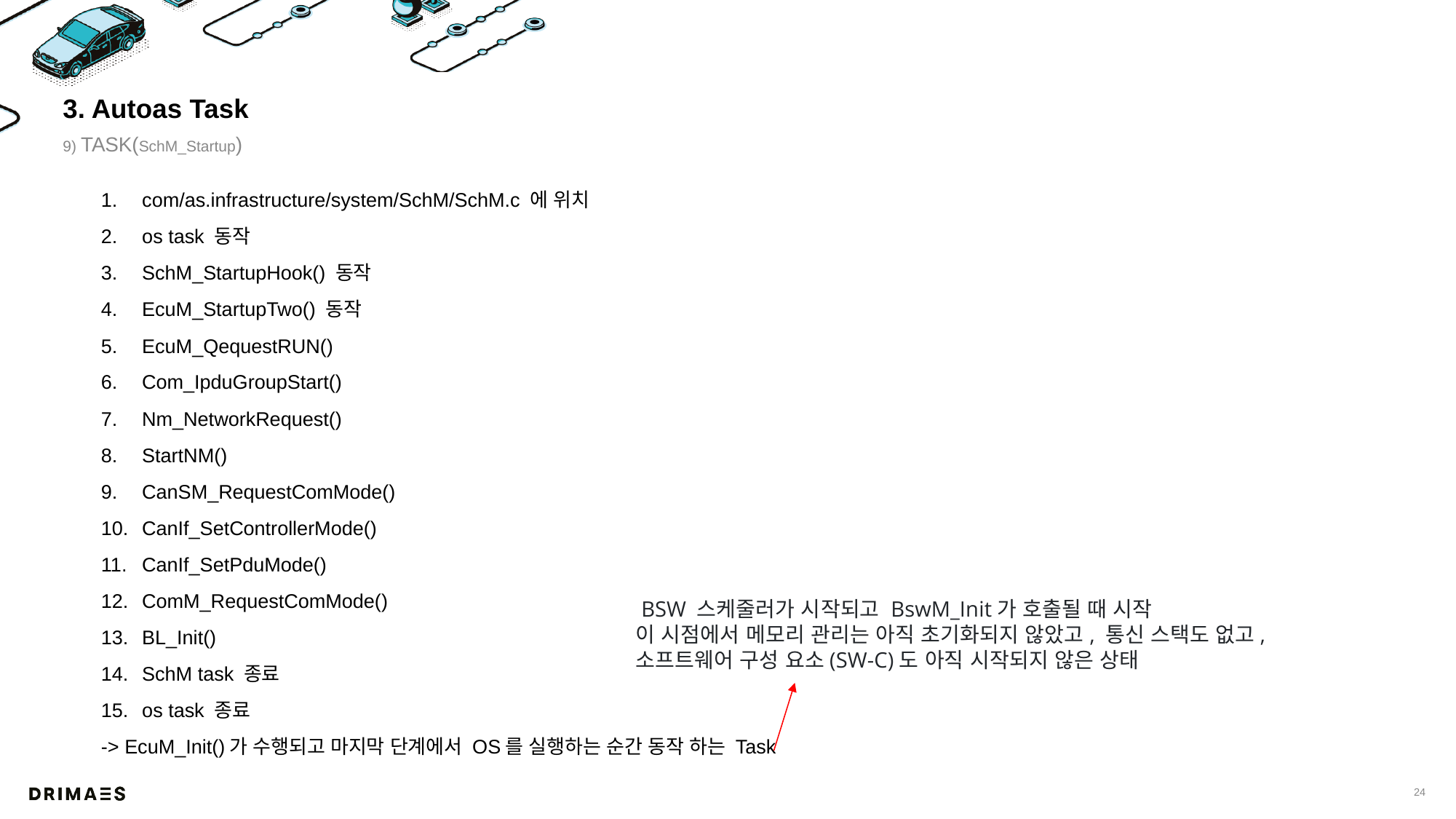

# 3. Autoas Task
9) TASK(SchM_Startup)
com/as.infrastructure/system/SchM/SchM.c 에 위치
os task 동작
SchM_StartupHook() 동작
EcuM_StartupTwo() 동작
EcuM_QequestRUN()
Com_IpduGroupStart()
Nm_NetworkRequest()
StartNM()
CanSM_RequestComMode()
CanIf_SetControllerMode()
CanIf_SetPduMode()
ComM_RequestComMode()
BL_Init()
SchM task 종료
os task 종료
-> EcuM_Init()가 수행되고 마지막 단계에서 OS를 실행하는 순간 동작 하는 Task

 BSW 스케줄러가 시작되고 BswM_Init가 호출될 때 시작
이 시점에서 메모리 관리는 아직 초기화되지 않았고, 통신 스택도 없고, 소프트웨어 구성 요소(SW-C)도 아직 시작되지 않은 상태